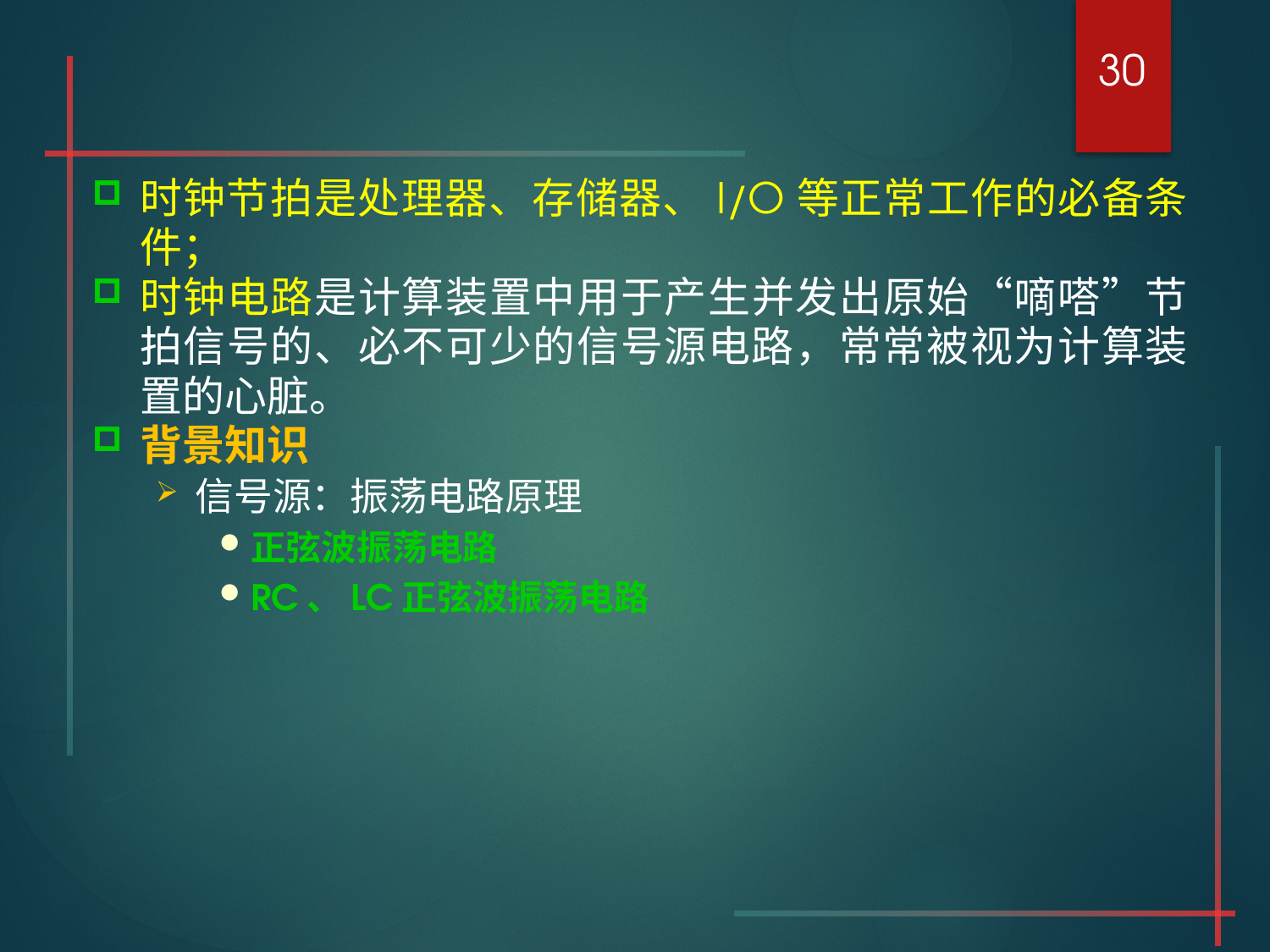

30
#
时钟节拍是处理器、存储器、I/O等正常工作的必备条件；
时钟电路是计算装置中用于产生并发出原始“嘀嗒”节拍信号的、必不可少的信号源电路，常常被视为计算装置的心脏。
背景知识
信号源：振荡电路原理
正弦波振荡电路
RC、LC正弦波振荡电路